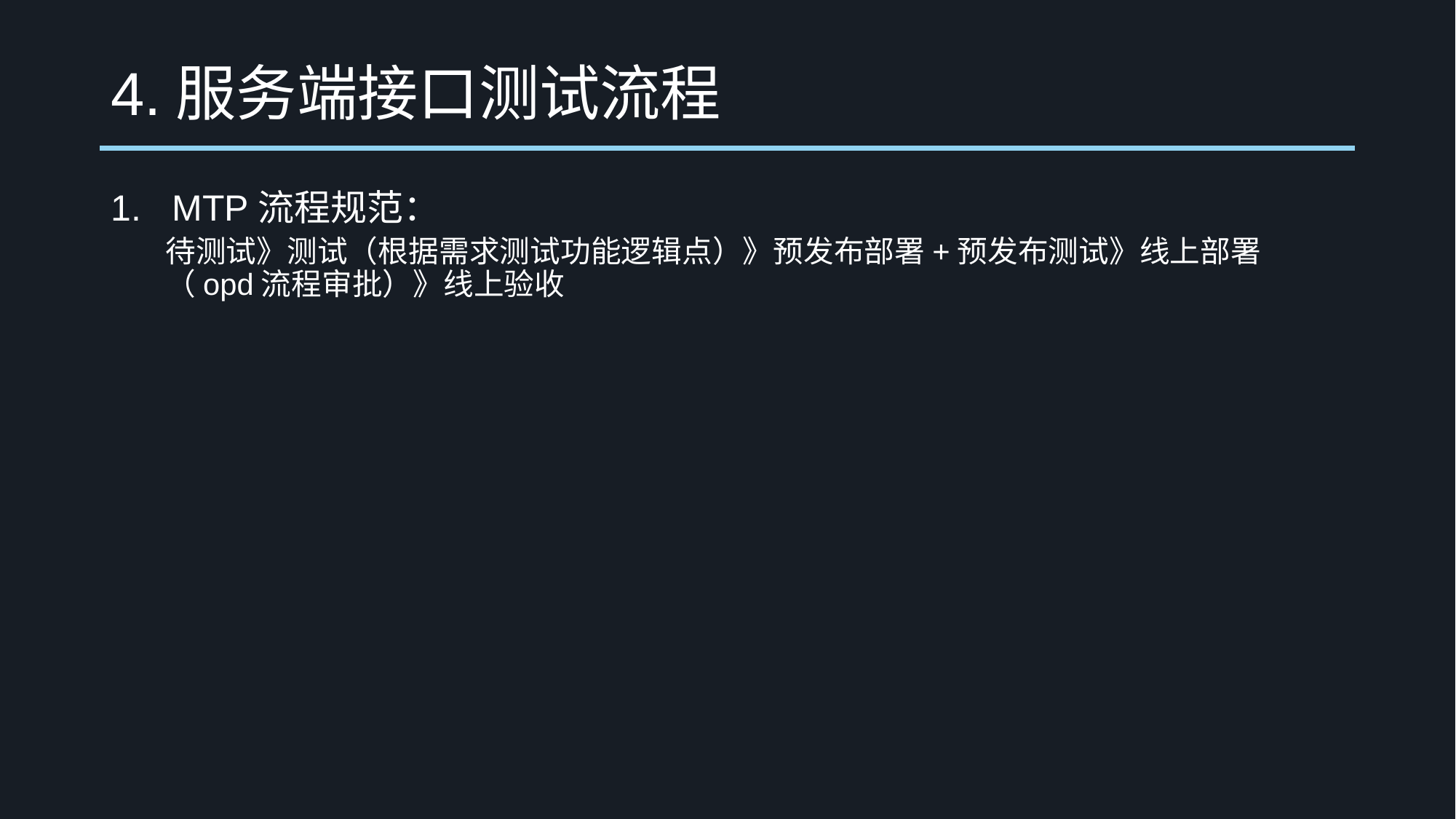

# 4.服务端接口测试流程
MTP流程规范：
待测试》测试（根据需求测试功能逻辑点）》预发布部署+预发布测试》线上部署（opd流程审批）》线上验收